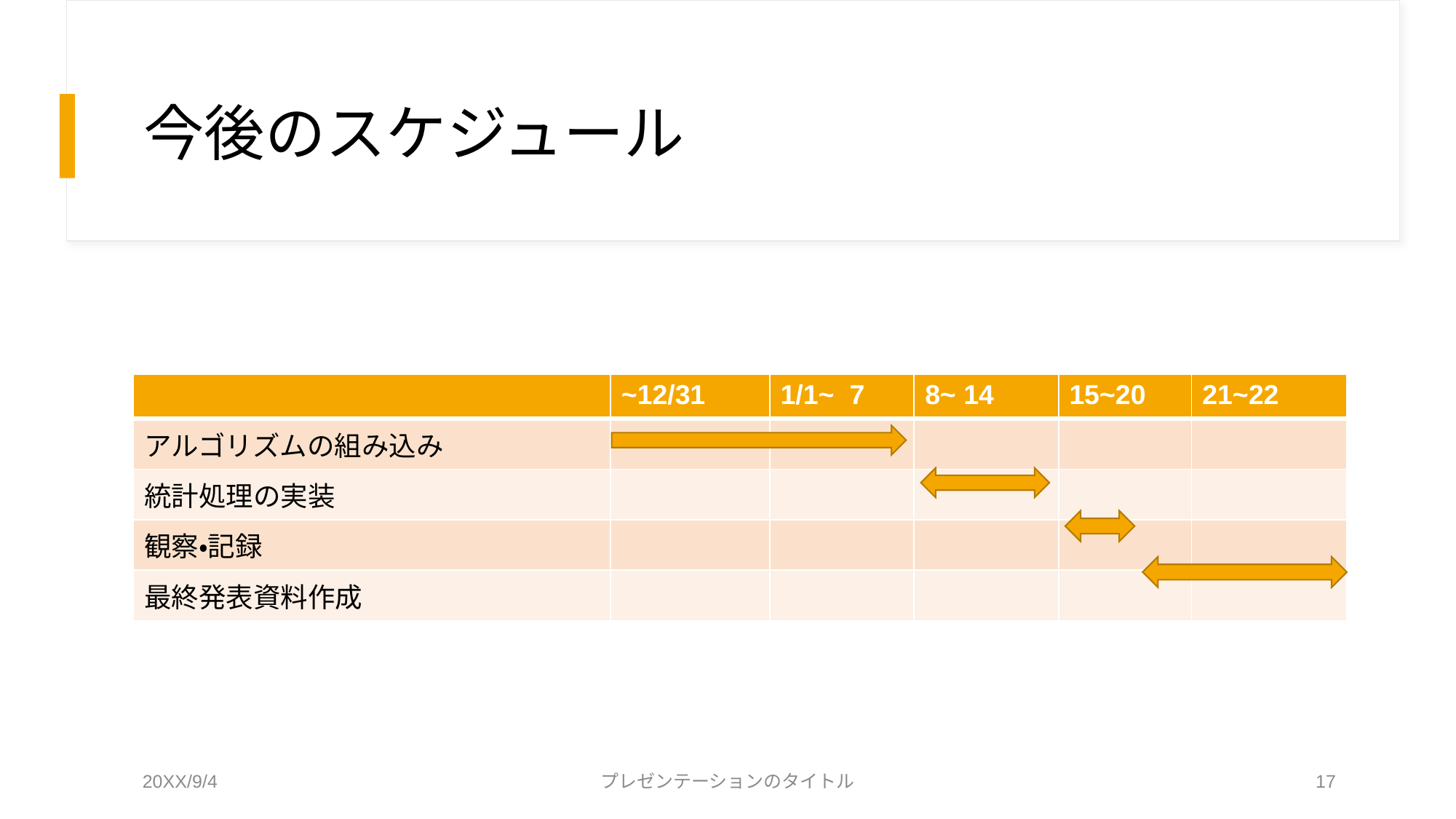

# 今後のスケジュール
|  | ~12/31 | 1/1~ 7 | 8~ 14 | 15~20 | 21~22 |
| --- | --- | --- | --- | --- | --- |
| アルゴリズムの組み込み |  |  |  |  |  |
| 統計処理の実装 |  |  |  |  |  |
| 観察・記録 |  |  |  |  |  |
| 最終発表資料作成 |  |  |  |  |  |

20XX/9/4
プレゼンテーションのタイトル
17